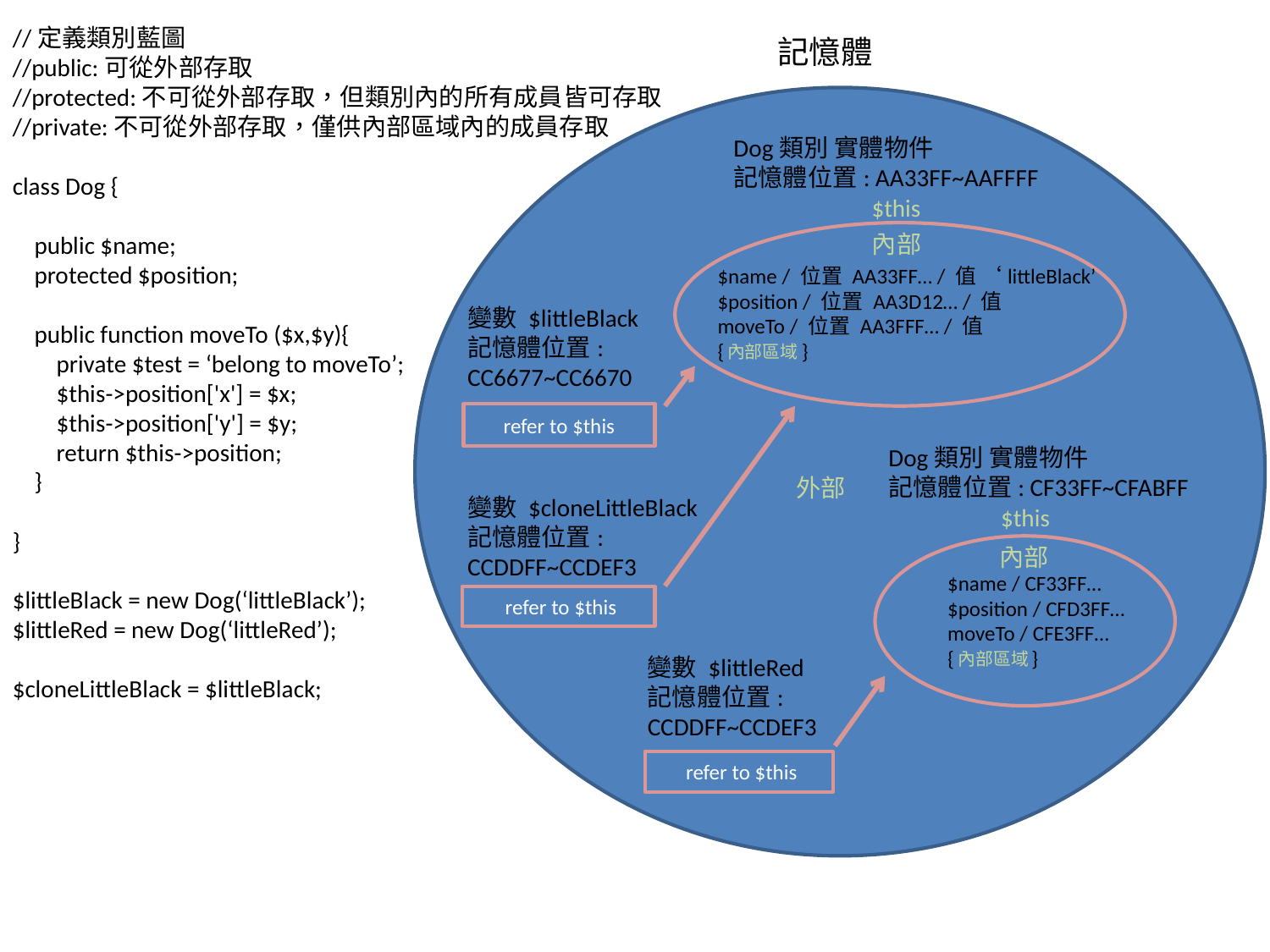

//定義類別藍圖
//public:可從外部存取
//protected:不可從外部存取，但類別內的所有成員皆可存取
//private:不可從外部存取，僅供內部區域內的成員存取

class Dog {

    public $name;
    protected $position;

    public function moveTo ($x,$y){
        private $test = ‘belong to moveTo’;
        $this->position['x'] = $x;
        $this->position['y'] = $y;
        return $this->position;
    }

}

$littleBlack = new Dog(‘littleBlack’);
$littleRed = new Dog(‘littleRed’);

$cloneLittleBlack = $littleBlack;

記憶體

Dog類別 實體物件
記憶體位置: AA33FF~AAFFFF
$this

內部
$name / 位置 AA33FF… / 值 ‘littleBlack’
$position / 位置 AA3D12… / 值
moveTo / 位置 AA3FFF… / 值
{                }
變數 $littleBlack
記憶體位置: CC6677~CC6670
內部區域
refer to $this
Dog類別 實體物件
記憶體位置: CF33FF~CFABFF
外部
變數 $cloneLittleBlack
記憶體位置: CCDDFF~CCDEF3
$this

內部
$name / CF33FF…
$position / CFD3FF…
moveTo / CFE3FF…
{                }
 refer to $this
內部區域
變數 $littleRed
記憶體位置: CCDDFF~CCDEF3
 refer to $this